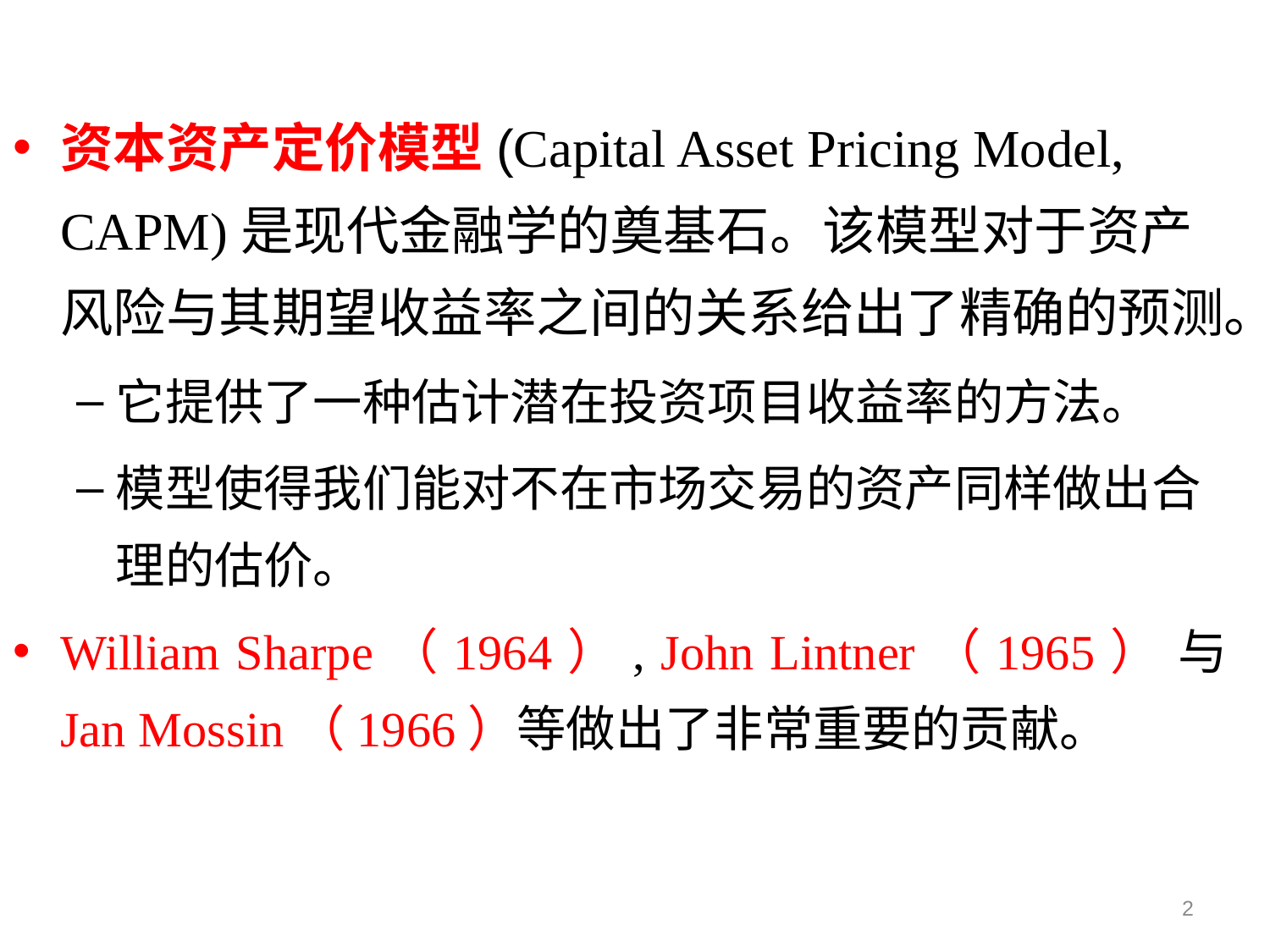

资本资产定价模型(Capital Asset Pricing Model, CAPM)是现代金融学的奠基石。该模型对于资产风险与其期望收益率之间的关系给出了精确的预测。
它提供了一种估计潜在投资项目收益率的方法。
模型使得我们能对不在市场交易的资产同样做出合理的估价。
William Sharpe（1964）, John Lintner（1965） 与 Jan Mossin（1966）等做出了非常重要的贡献。
2